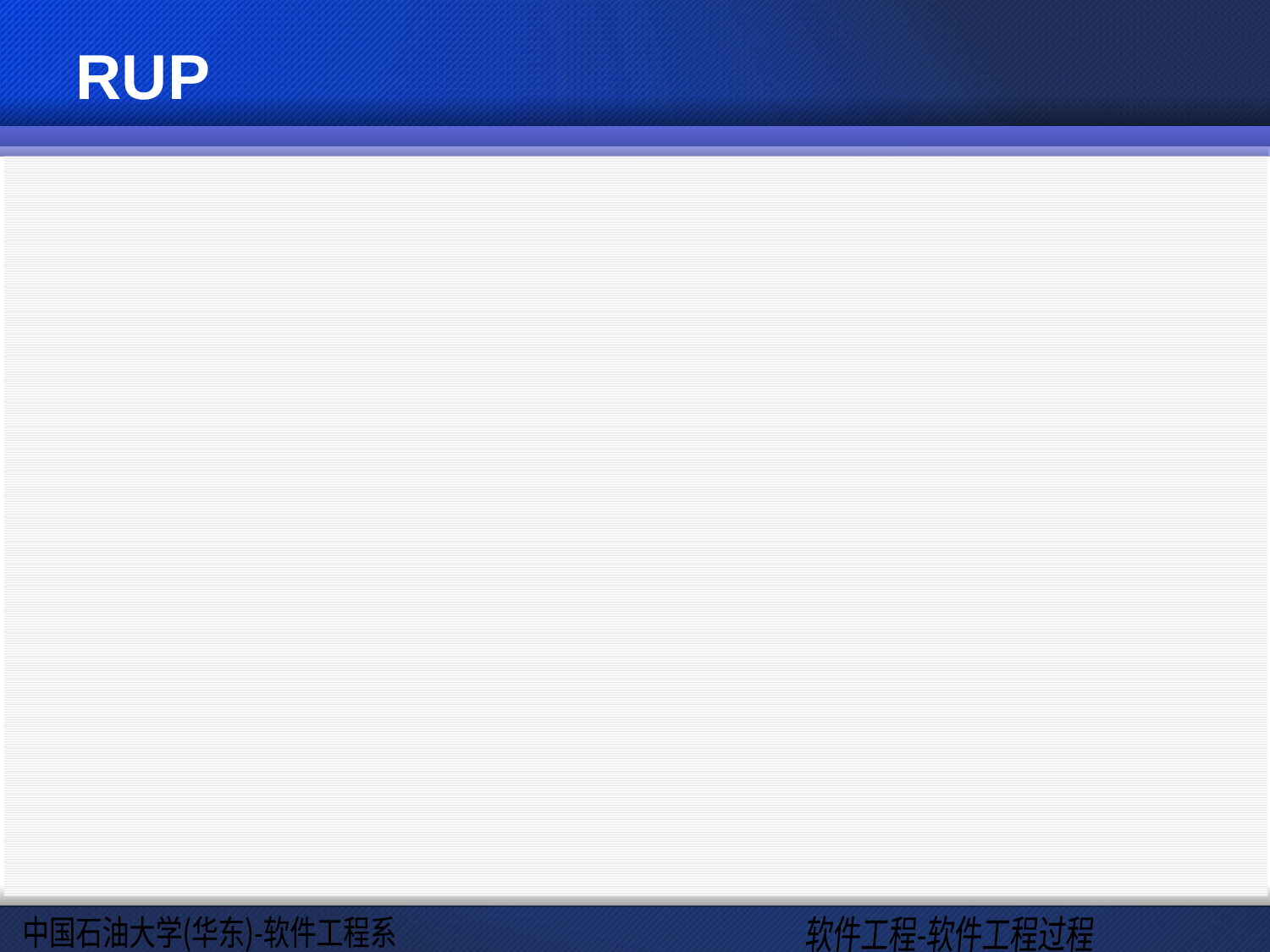

# RUP
RUP采用Use case的概念 ；
RUP采用迭代的思想把系统的风险分布在四个阶段，风险越大的迭代越要放在靠前的阶段做;
理解和掌握RUP需要一个相对较长的过程.